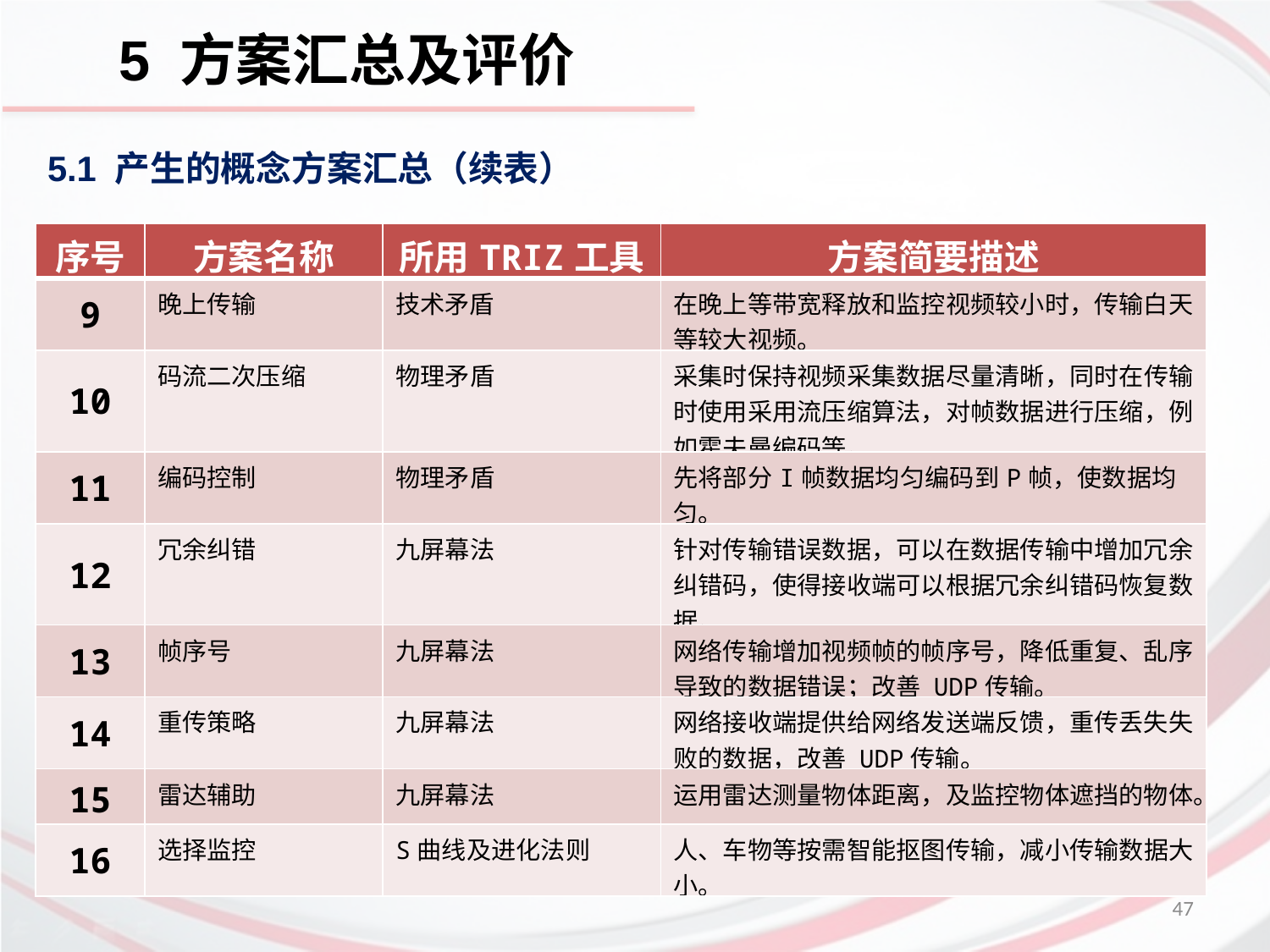

5 方案汇总及评价
5.1 产生的概念方案汇总（续表）
| 序号 | 方案名称 | 所用TRIZ工具 | 方案简要描述 |
| --- | --- | --- | --- |
| 9 | 晚上传输 | 技术矛盾 | 在晚上等带宽释放和监控视频较小时，传输白天等较大视频。 |
| 10 | 码流二次压缩 | 物理矛盾 | 采集时保持视频采集数据尽量清晰，同时在传输时使用采用流压缩算法，对帧数据进行压缩，例如霍夫曼编码等。 |
| 11 | 编码控制 | 物理矛盾 | 先将部分I帧数据均匀编码到P帧，使数据均匀。 |
| 12 | 冗余纠错 | 九屏幕法 | 针对传输错误数据，可以在数据传输中增加冗余纠错码，使得接收端可以根据冗余纠错码恢复数据。 |
| 13 | 帧序号 | 九屏幕法 | 网络传输增加视频帧的帧序号，降低重复、乱序导致的数据错误；改善 UDP传输。 |
| 14 | 重传策略 | 九屏幕法 | 网络接收端提供给网络发送端反馈，重传丢失失败的数据，改善 UDP传输。 |
| 15 | 雷达辅助 | 九屏幕法 | 运用雷达测量物体距离，及监控物体遮挡的物体。 |
| 16 | 选择监控 | S曲线及进化法则 | 人、车物等按需智能抠图传输，减小传输数据大小。 |
47